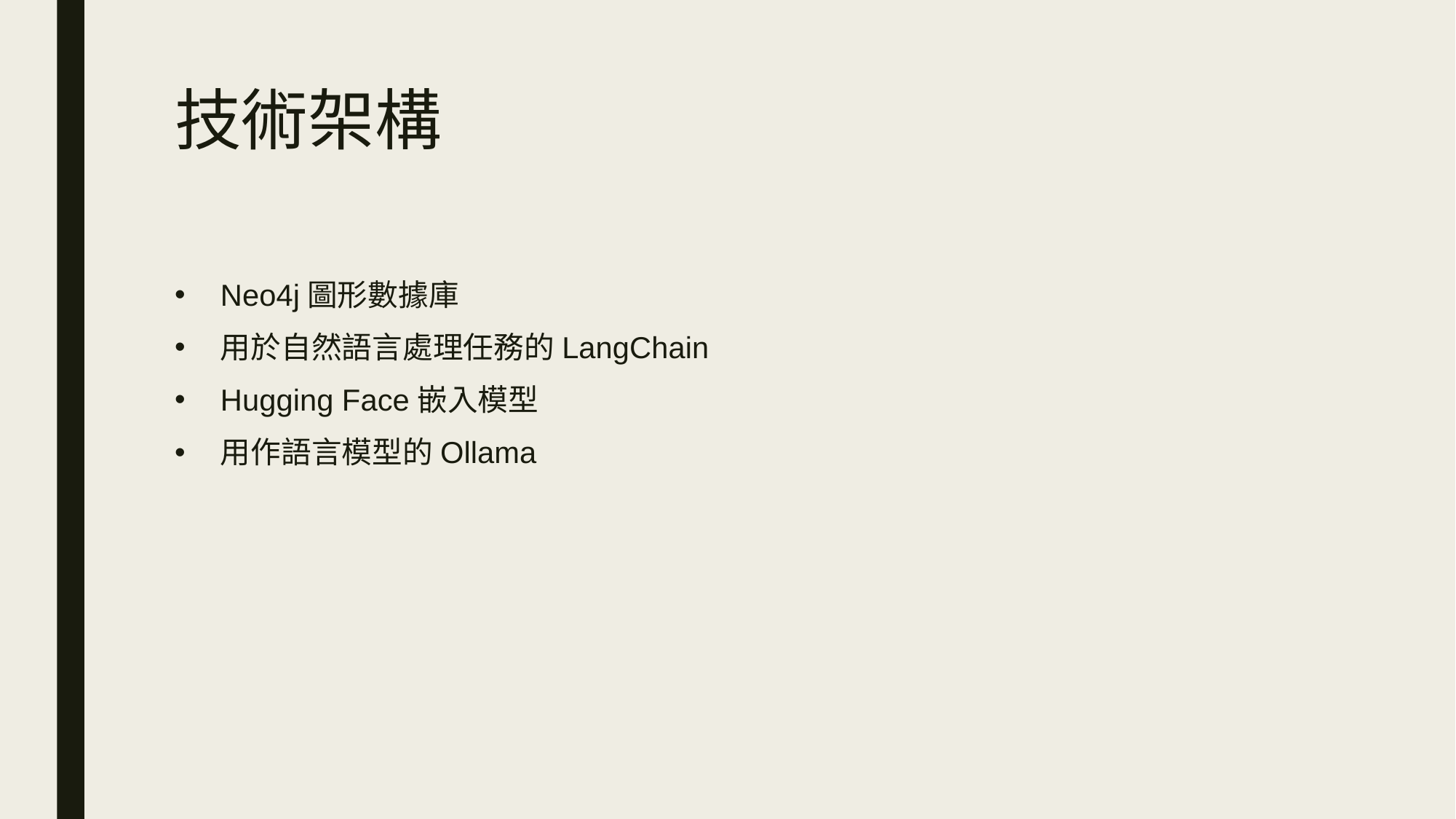

# 技術架構
Neo4j圖形數據庫
用於自然語言處理任務的LangChain
Hugging Face嵌入模型
用作語言模型的Ollama